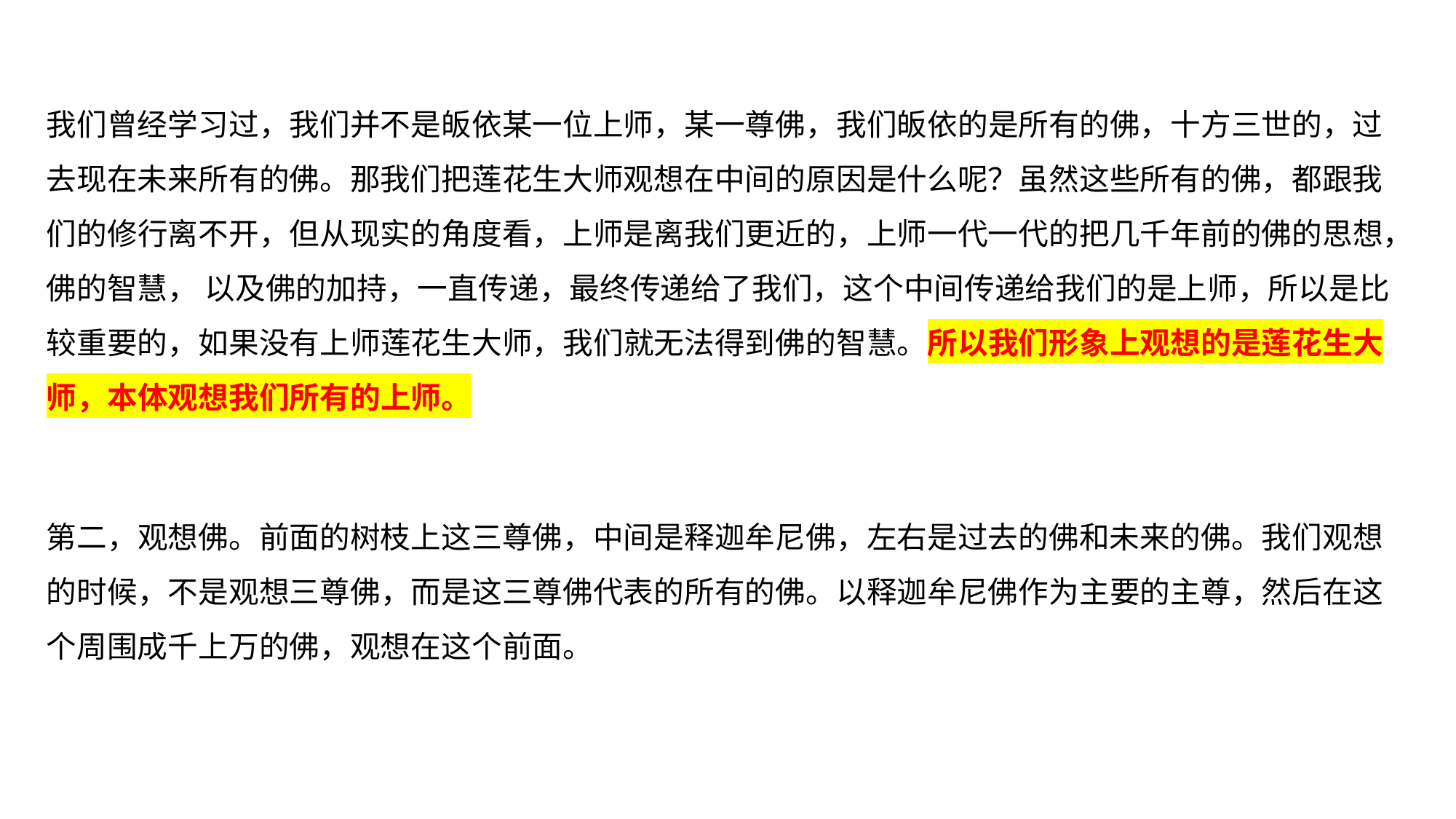

我们曾经学习过，我们并不是皈依某一位上师，某一尊佛，我们皈依的是所有的佛，十方三世的，过去现在未来所有的佛。那我们把莲花生大师观想在中间的原因是什么呢？虽然这些所有的佛，都跟我们的修行离不开，但从现实的角度看，上师是离我们更近的，上师一代一代的把几千年前的佛的思想，佛的智慧， 以及佛的加持，一直传递，最终传递给了我们，这个中间传递给我们的是上师，所以是比较重要的，如果没有上师莲花生大师，我们就无法得到佛的智慧。所以我们形象上观想的是莲花生大师，本体观想我们所有的上师。

第二，观想佛。前面的树枝上这三尊佛，中间是释迦牟尼佛，左右是过去的佛和未来的佛。我们观想的时候，不是观想三尊佛，而是这三尊佛代表的所有的佛。以释迦牟尼佛作为主要的主尊，然后在这个周围成千上万的佛，观想在这个前面。